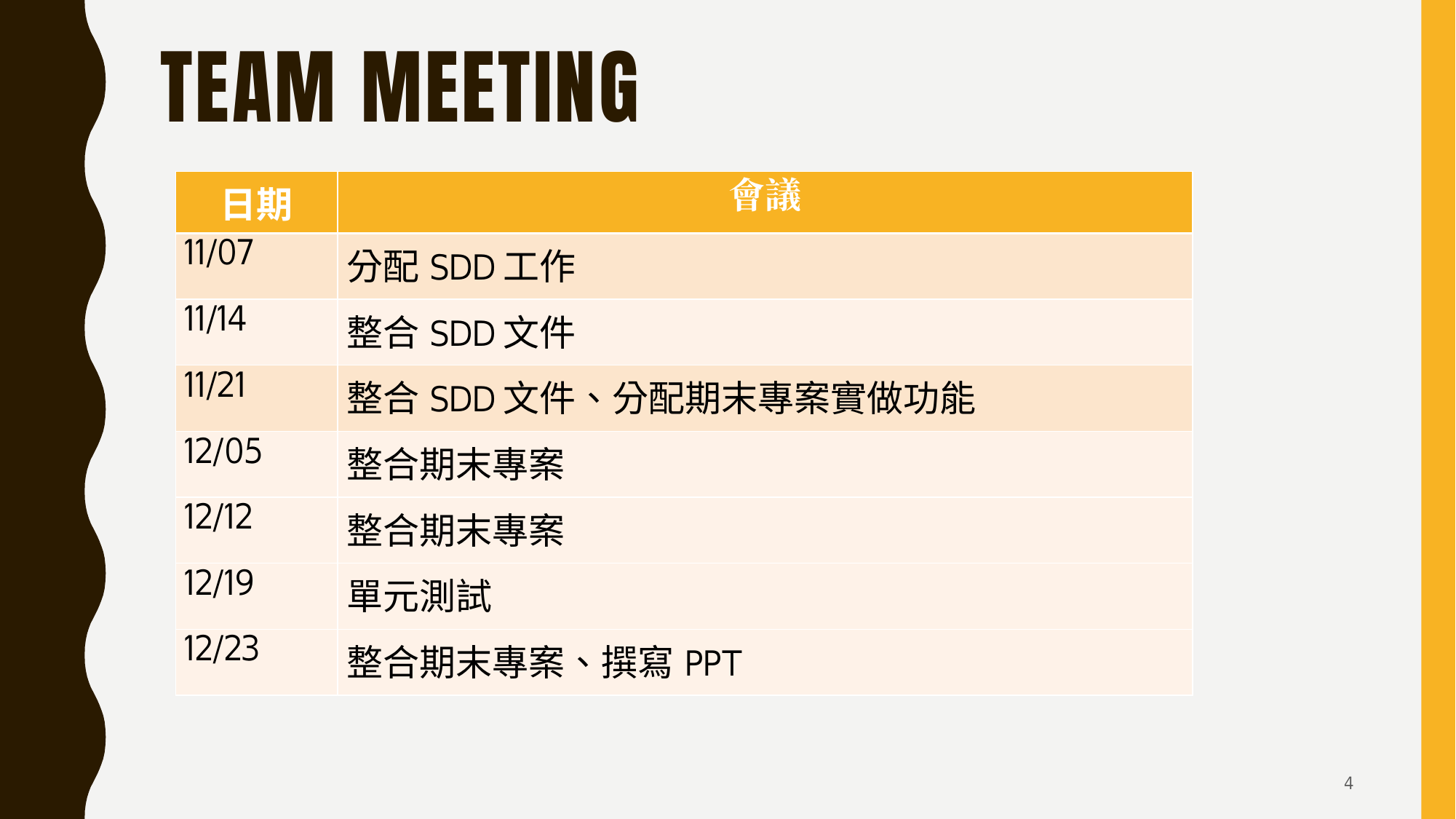

# Team Meeting
| 日期 | 會議 |
| --- | --- |
| 11/07 | 分配SDD工作 |
| 11/14 | 整合SDD文件 |
| 11/21 | 整合SDD文件、分配期末專案實做功能 |
| 12/05 | 整合期末專案 |
| 12/12 | 整合期末專案 |
| 12/19 | 單元測試 |
| 12/23 | 整合期末專案、撰寫PPT |
4